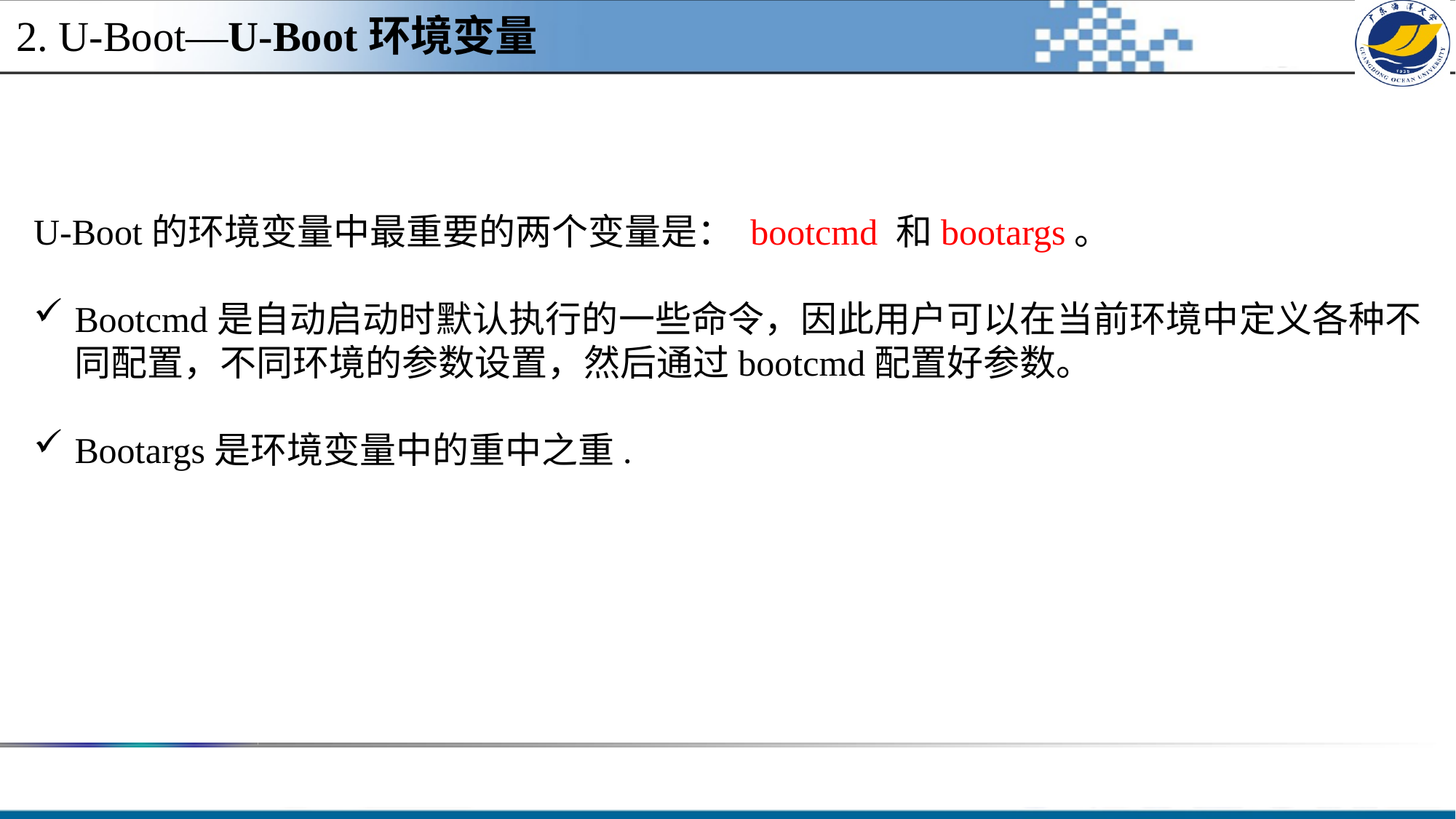

2. U-Boot—U-Boot环境变量
U-Boot的环境变量中最重要的两个变量是： bootcmd 和bootargs。

Bootcmd是自动启动时默认执行的一些命令，因此用户可以在当前环境中定义各种不同配置，不同环境的参数设置，然后通过bootcmd配置好参数。

Bootargs是环境变量中的重中之重.